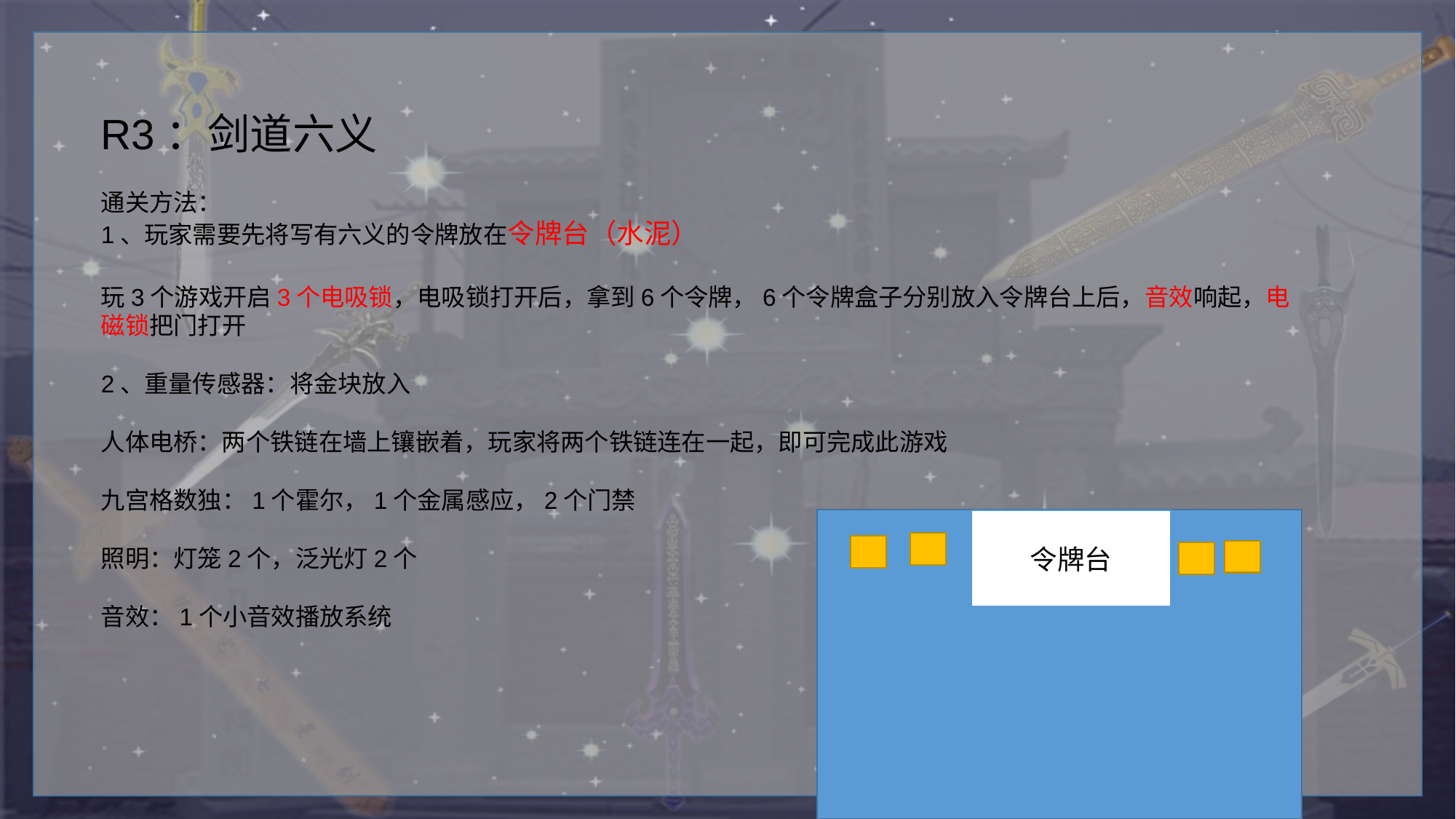

R3：剑道六义

通关方法：
1、玩家需要先将写有六义的令牌放在令牌台（水泥）

玩3个游戏开启3个电吸锁，电吸锁打开后，拿到6个令牌，6个令牌盒子分别放入令牌台上后，音效响起，电磁锁把门打开

2、重量传感器：将金块放入

人体电桥：两个铁链在墙上镶嵌着，玩家将两个铁链连在一起，即可完成此游戏

九宫格数独：1个霍尔，1个金属感应，2个门禁

照明：灯笼2个，泛光灯2个

音效：1个小音效播放系统

令牌台